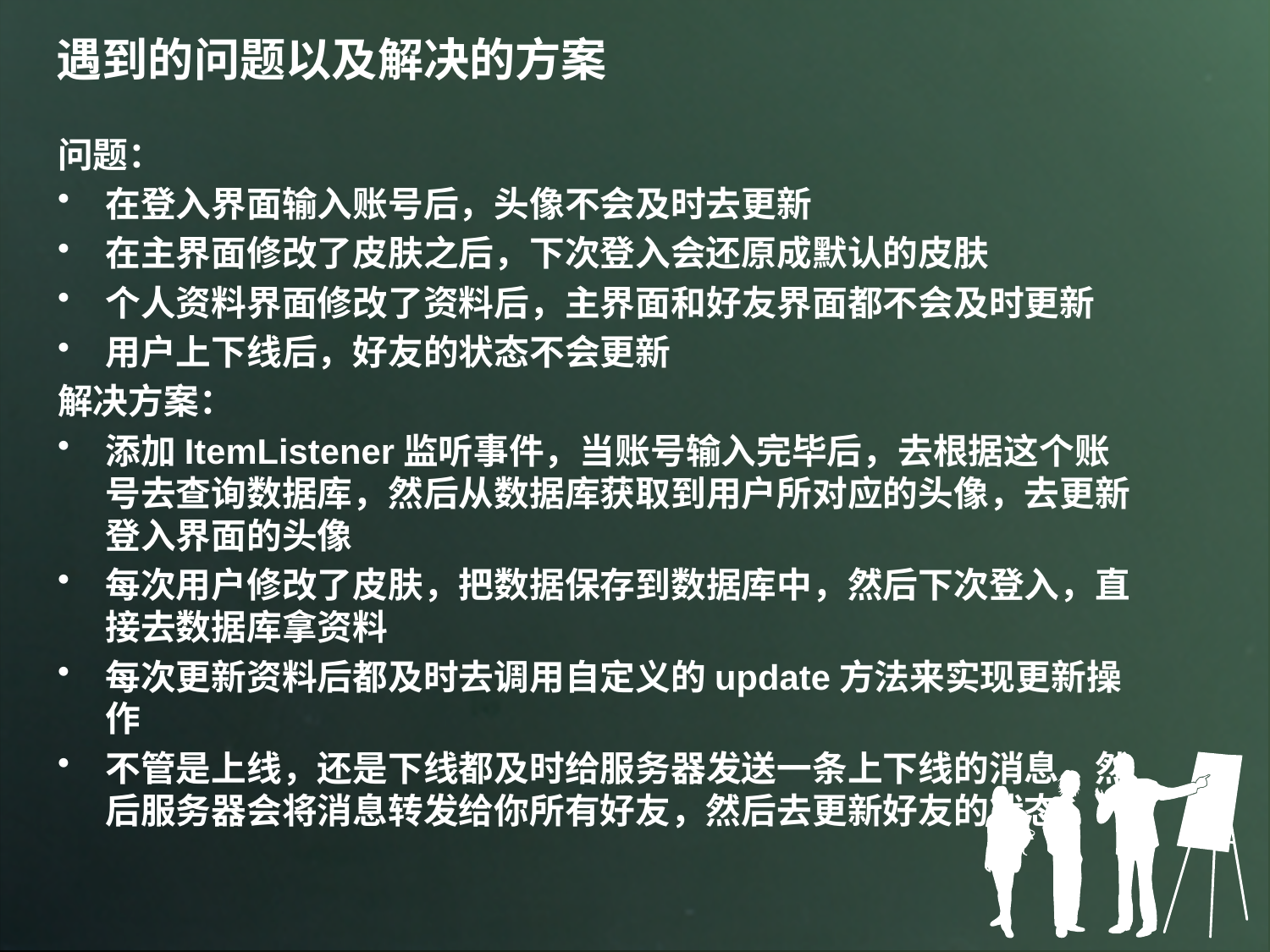

# 遇到的问题以及解决的方案
问题：
在登入界面输入账号后，头像不会及时去更新
在主界面修改了皮肤之后，下次登入会还原成默认的皮肤
个人资料界面修改了资料后，主界面和好友界面都不会及时更新
用户上下线后，好友的状态不会更新
解决方案：
添加ItemListener监听事件，当账号输入完毕后，去根据这个账号去查询数据库，然后从数据库获取到用户所对应的头像，去更新登入界面的头像
每次用户修改了皮肤，把数据保存到数据库中，然后下次登入，直接去数据库拿资料
每次更新资料后都及时去调用自定义的update方法来实现更新操作
不管是上线，还是下线都及时给服务器发送一条上下线的消息，然后服务器会将消息转发给你所有好友，然后去更新好友的状态。